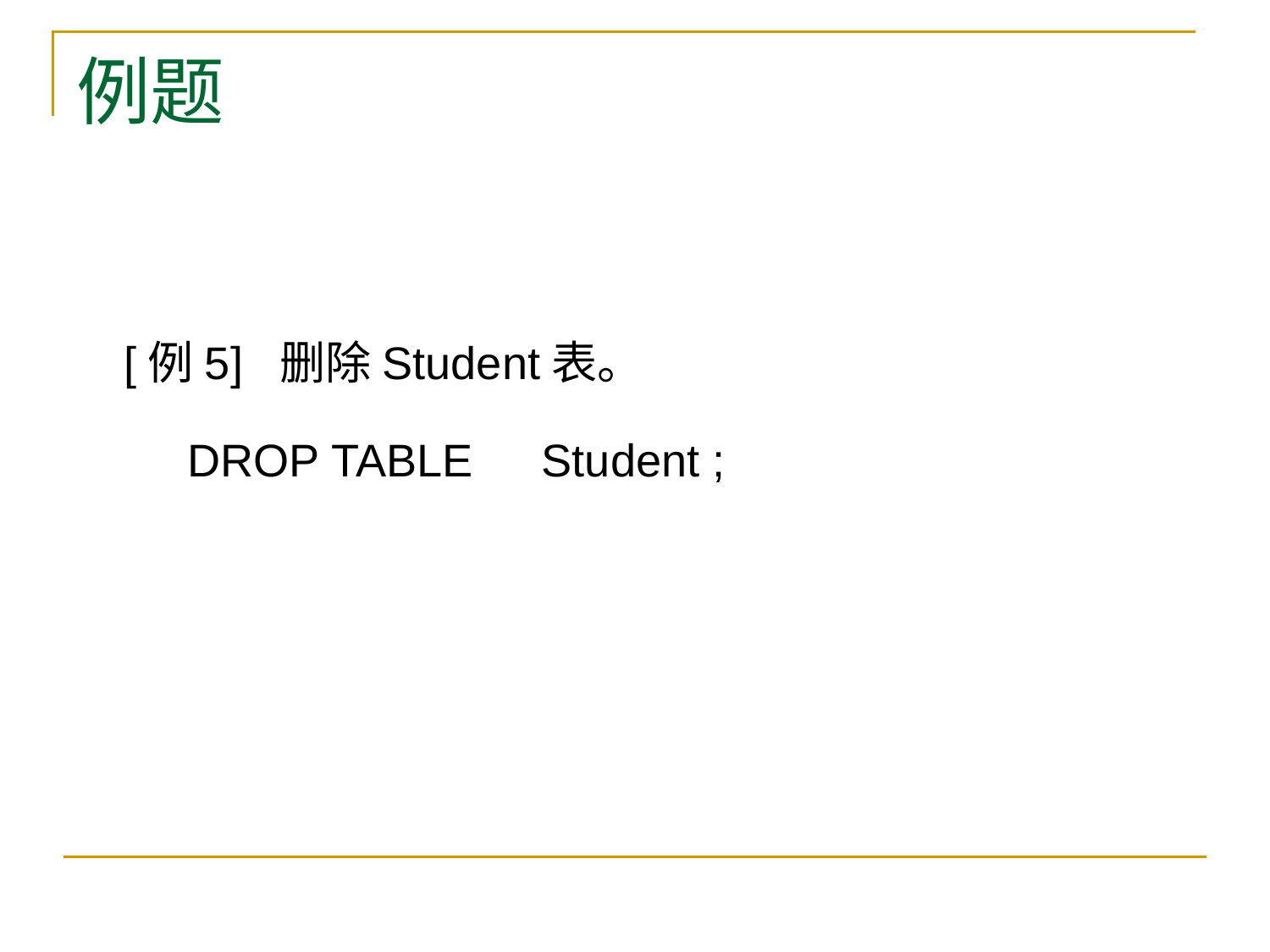

# 例题

[例5]  删除Student表。
     DROP TABLE　Student ;